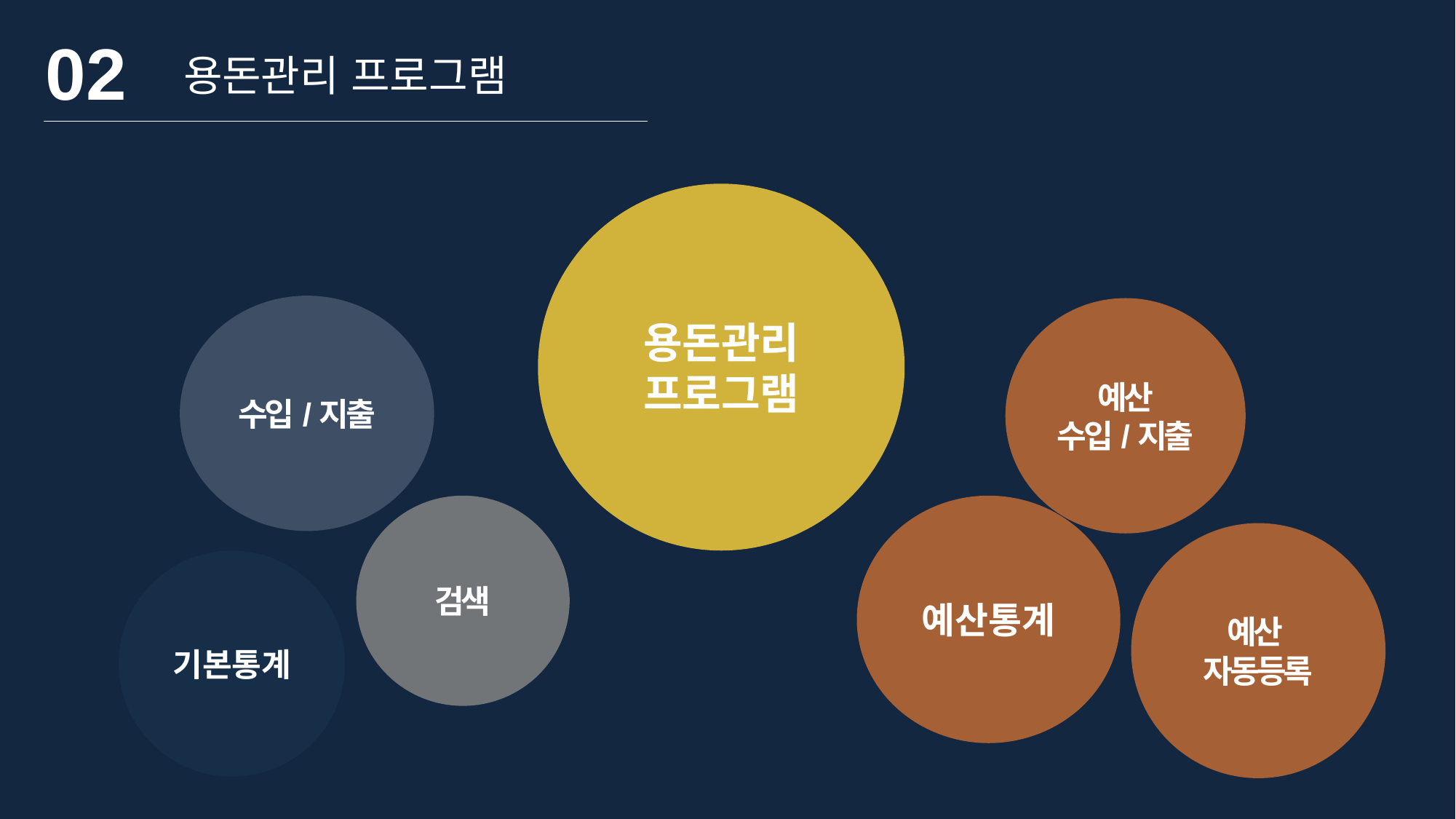

02
용돈관리 프로그램
용돈관리
프로그램
수입/지출
예산
수입/지출
검색
예산
자동등록
기본통계
예산통계